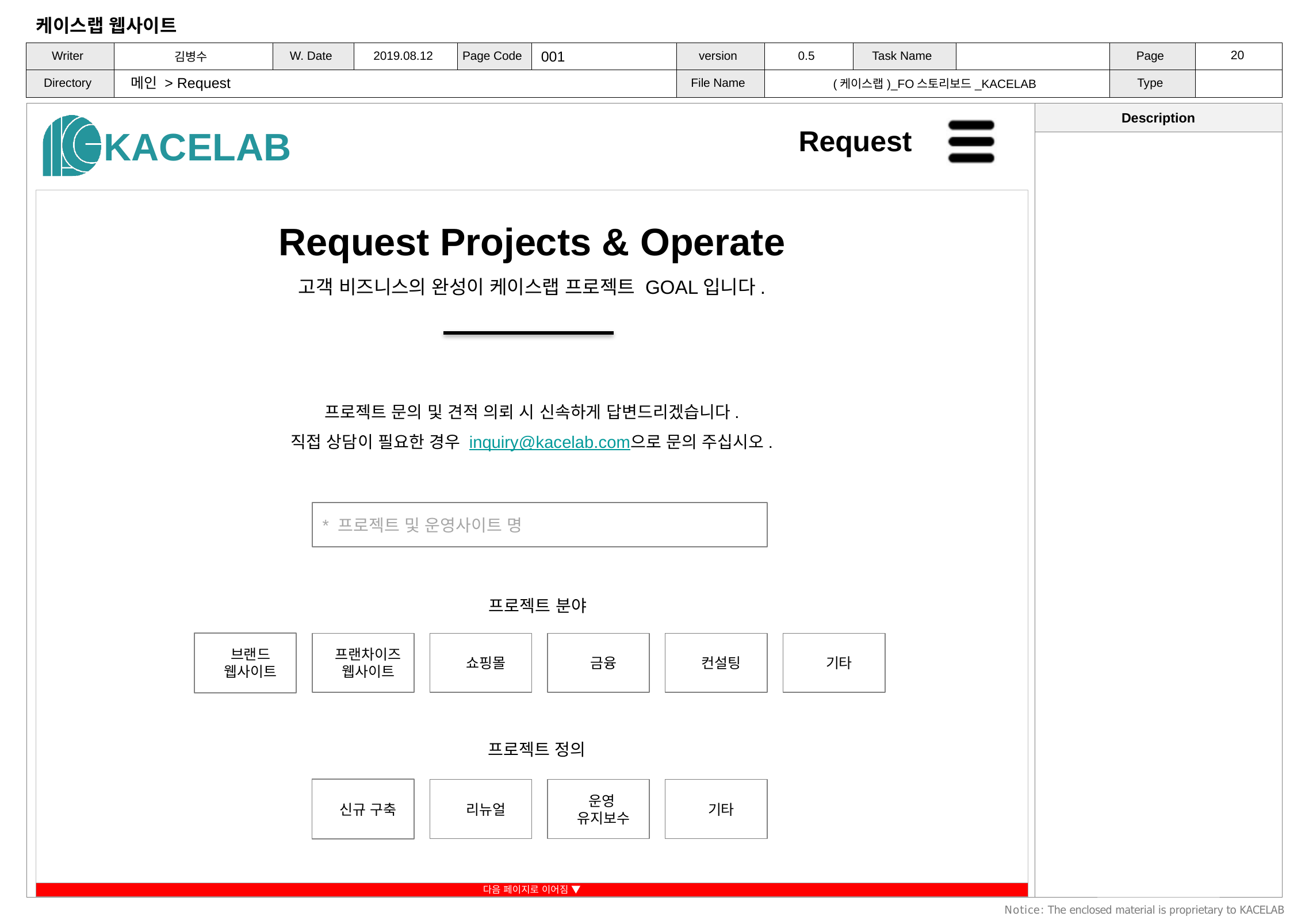

001
메인 > Request
Request Projects & Operate
고객 비즈니스의 완성이 케이스랩 프로젝트 GOAL입니다.
프로젝트 문의 및 견적 의뢰 시 신속하게 답변드리겠습니다.
직접 상담이 필요한 경우 inquiry@kacelab.com으로 문의 주십시오.
* 프로젝트 및 운영사이트 명
프로젝트 분야
브랜드
웹사이트
프랜차이즈
웹사이트
쇼핑몰
금융
컨설팅
기타
프로젝트 정의
신규 구축
리뉴얼
운영
유지보수
기타